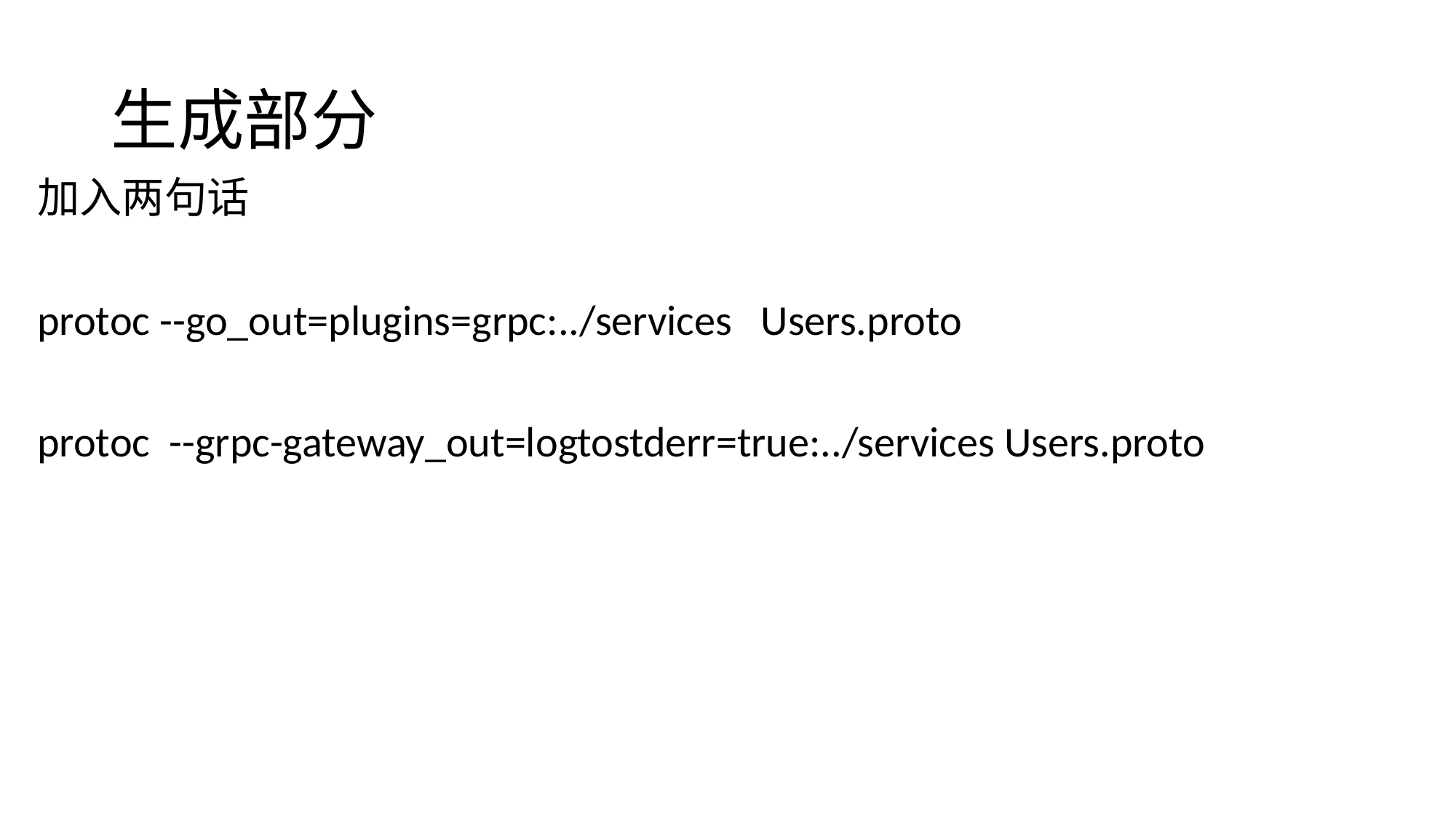

# 生成部分
加入两句话

protoc --go_out=plugins=grpc:../services   Users.proto

protoc  --grpc-gateway_out=logtostderr=true:../services Users.proto